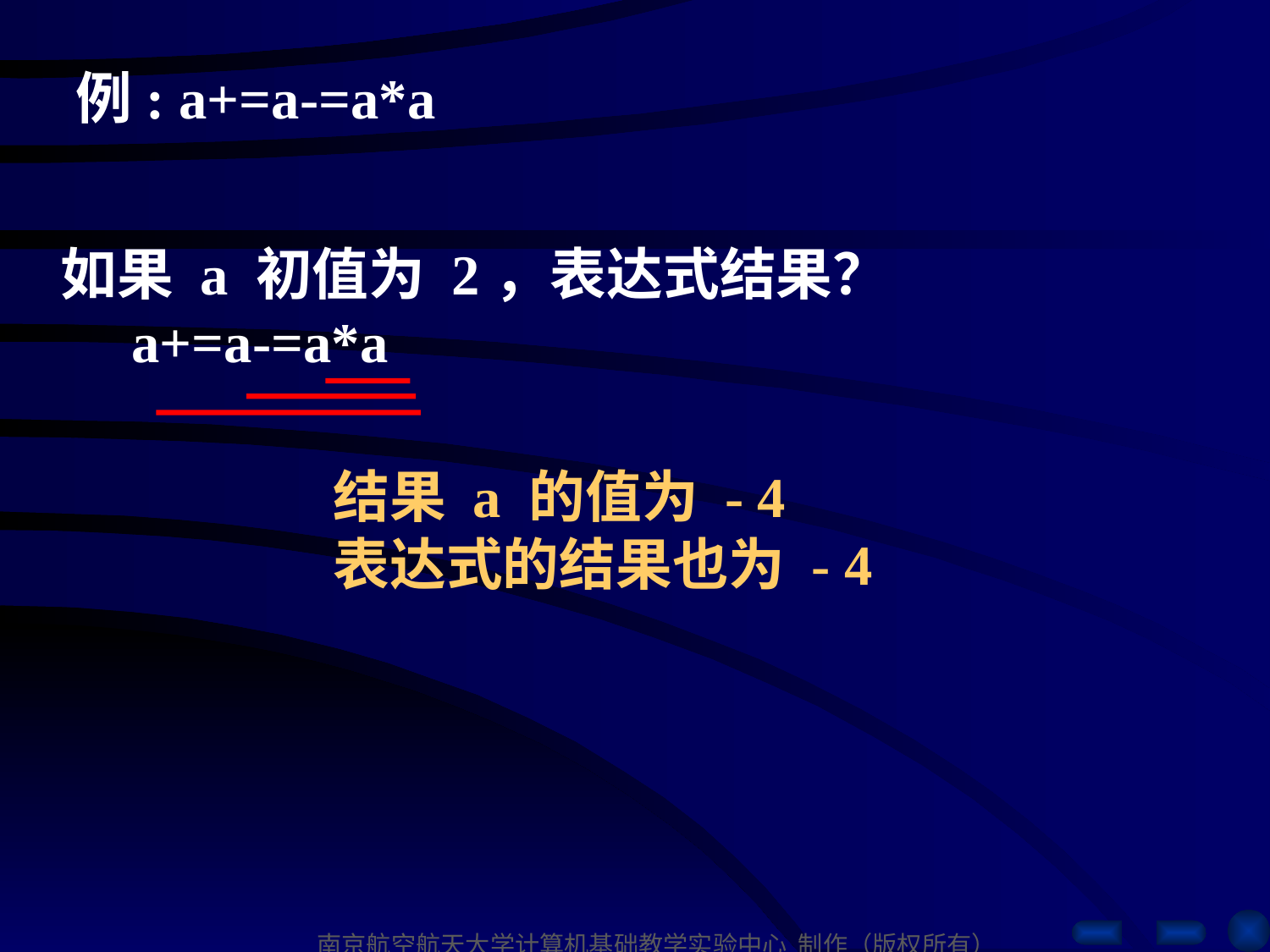

例: a+=a-=a*a
如果 a 初值为 2，表达式结果？
     a+=a-=a*a

结果 a 的值为 - 4
表达式的结果也为 - 4